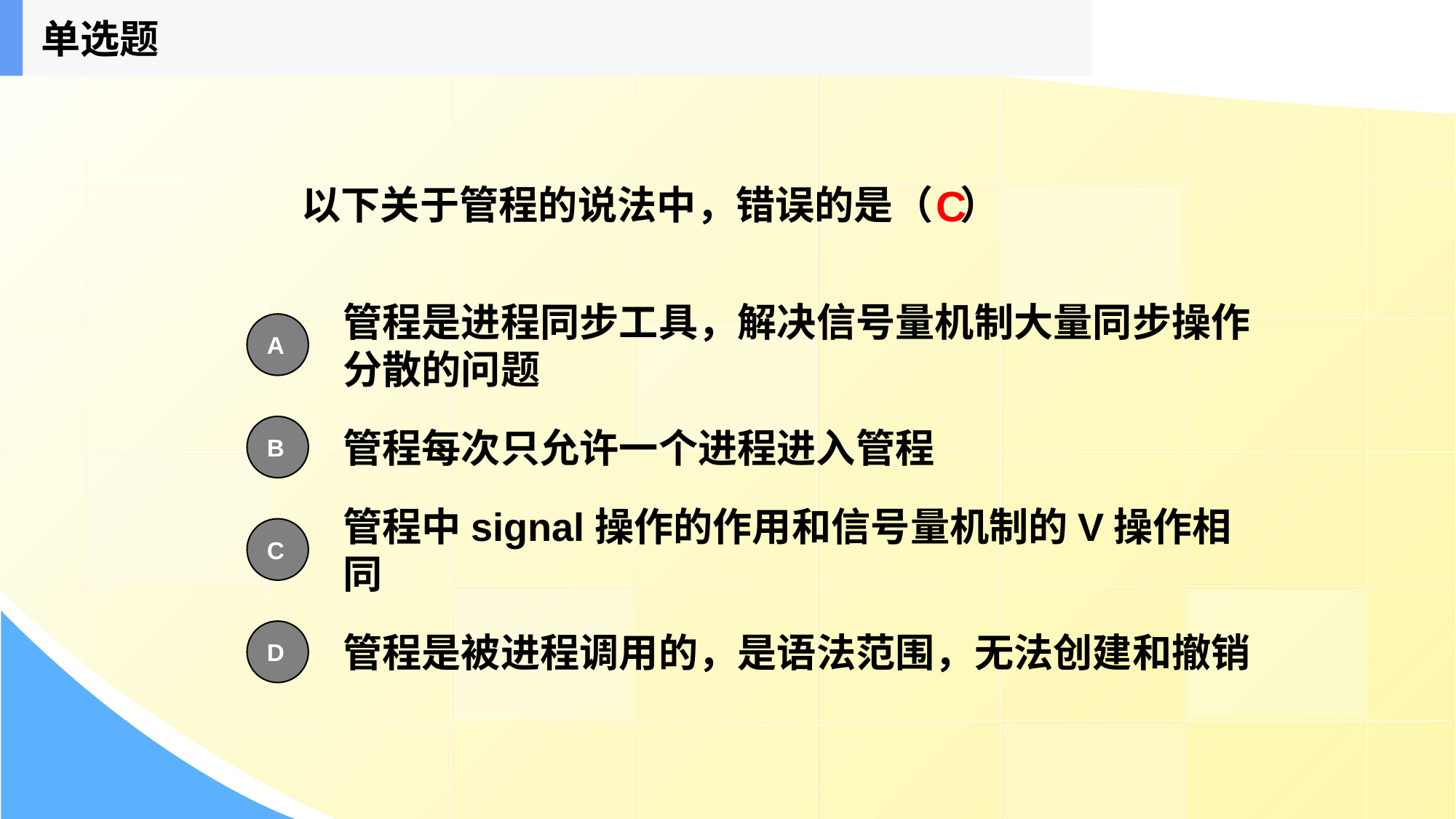

单选题
以下关于管程的说法中，错误的是（   ）
C
管程是进程同步工具，解决信号量机制大量同步操作分散的问题
A
管程每次只允许一个进程进入管程
B
管程中signal操作的作用和信号量机制的V操作相同
C
管程是被进程调用的，是语法范围，无法创建和撤销
D